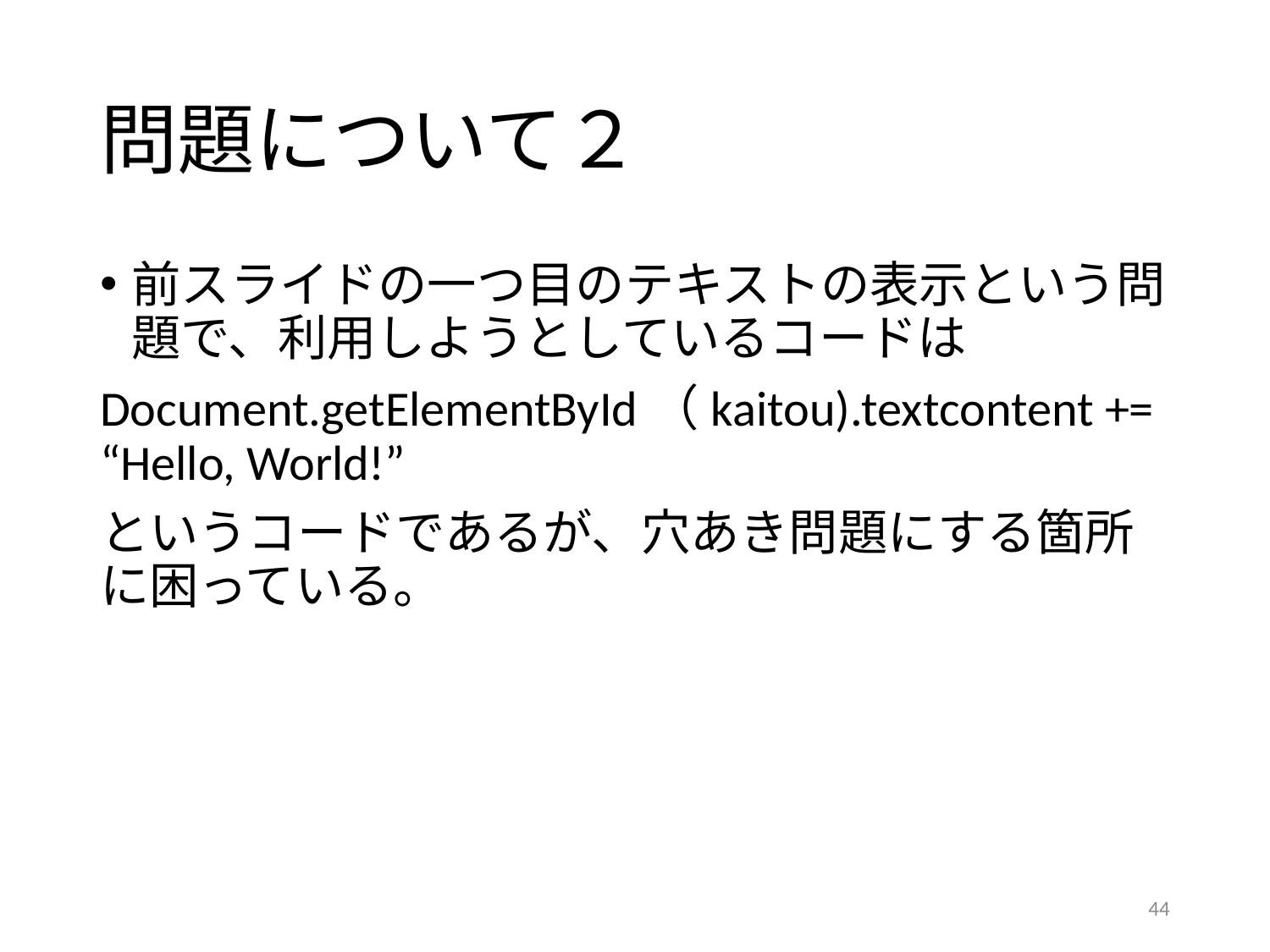

# 問題について２
前スライドの一つ目のテキストの表示という問題で、利用しようとしているコードは
Document.getElementById（kaitou).textcontent += “Hello, World!”
というコードであるが、穴あき問題にする箇所に困っている。

44